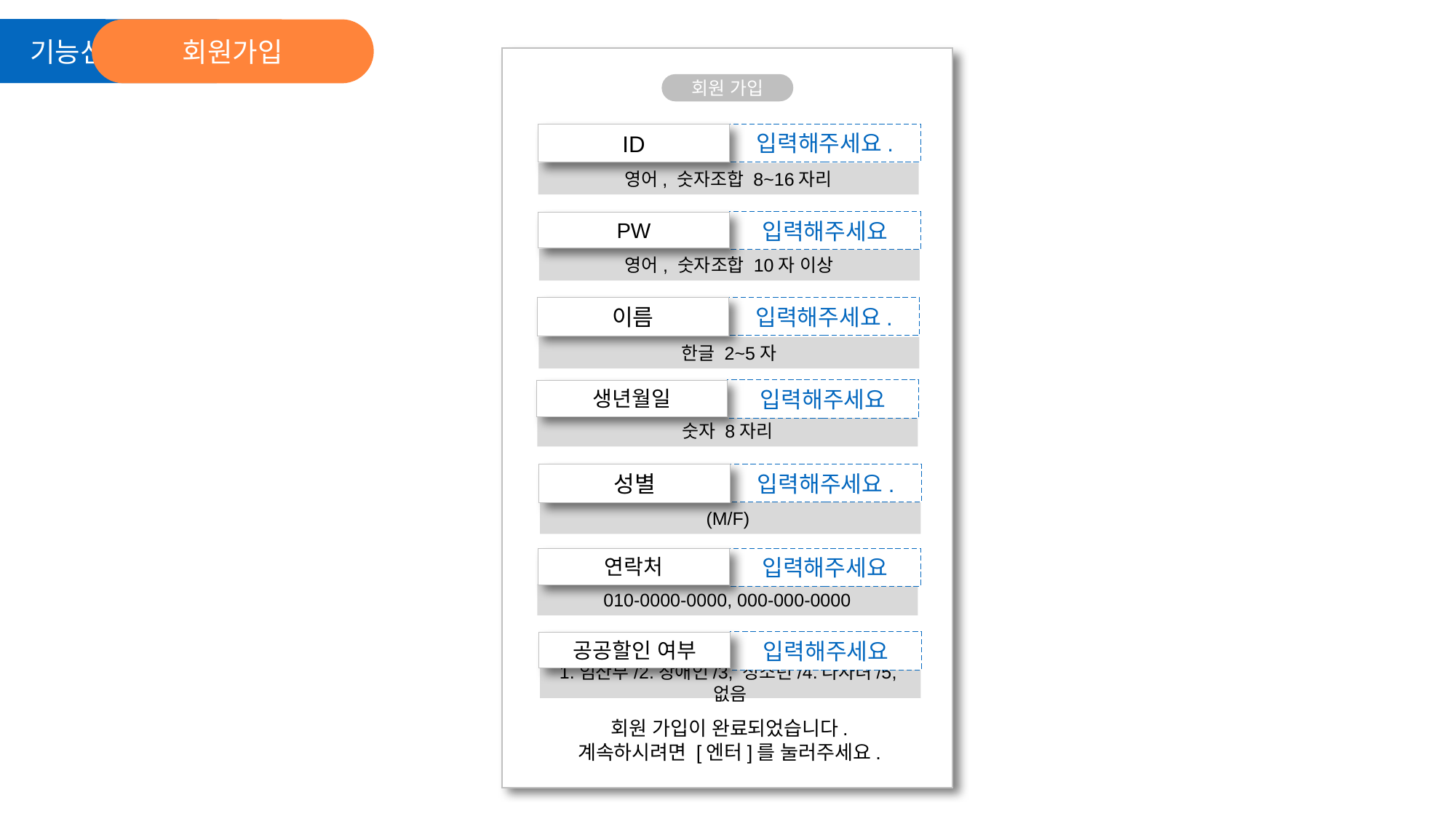

기능선택화면
회원가입

회원 가입
입력해주세요.
ID
영어, 숫자조합 8~16자리
입력해주세요
PW
영어, 숫자조합 10자 이상
입력해주세요.
이름
한글 2~5자
입력해주세요
생년월일
숫자 8자리
입력해주세요.
성별
(M/F)
입력해주세요
연락처
010-0000-0000, 000-000-0000
입력해주세요
공공할인 여부
1.임산부/2.장애인/3, 청소년/4.다자녀/5,없음
회원 가입이 완료되었습니다.
계속하시려면 [엔터]를 눌러주세요.